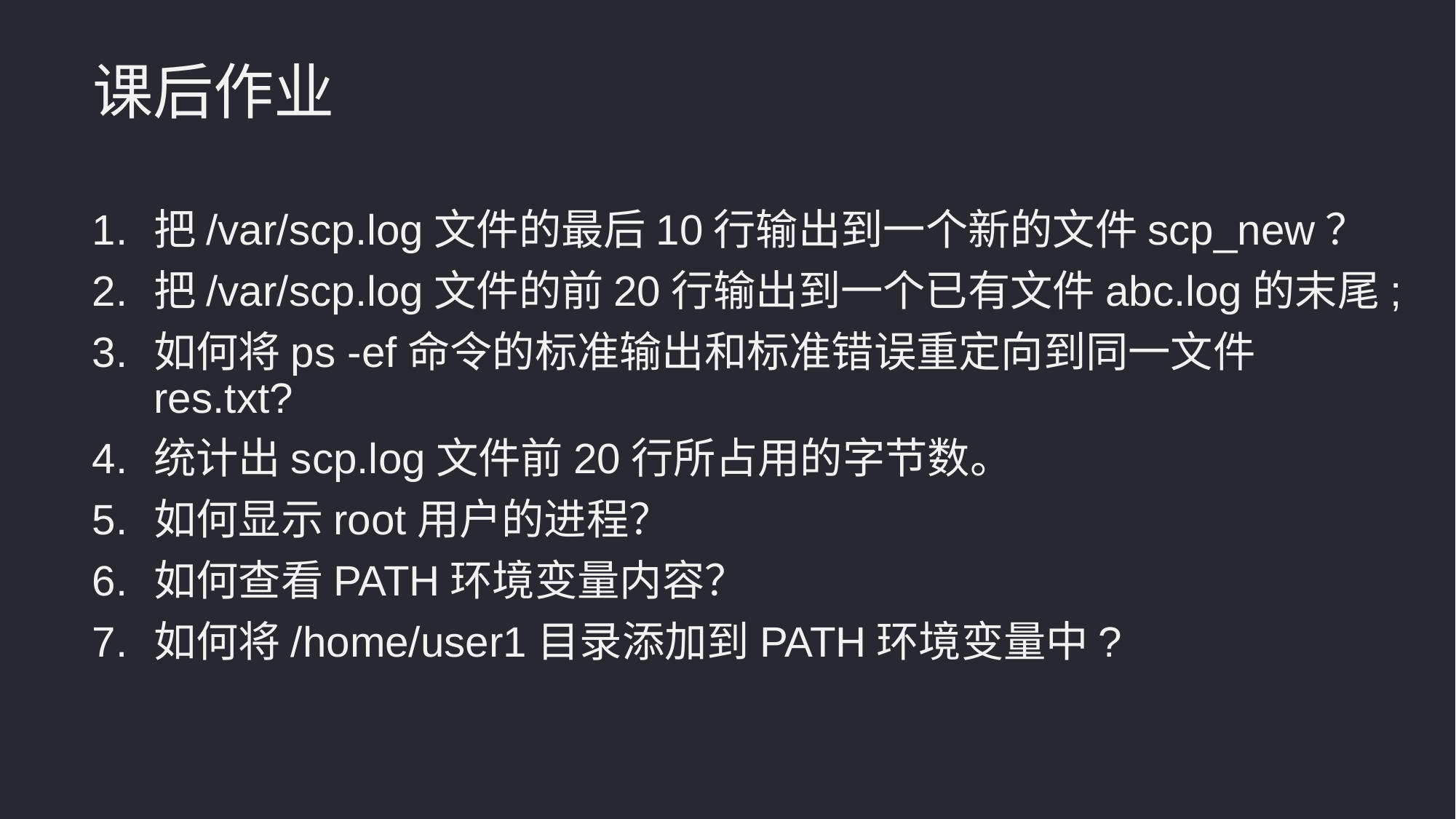

课后作业
把/var/scp.log文件的最后10行输出到一个新的文件scp_new？
把/var/scp.log文件的前20行输出到一个已有文件abc.log的末尾;
如何将ps -ef命令的标准输出和标准错误重定向到同一文件res.txt?
统计出scp.log文件前20行所占用的字节数。
如何显示root用户的进程？
如何查看PATH环境变量内容？
如何将/home/user1目录添加到PATH环境变量中?